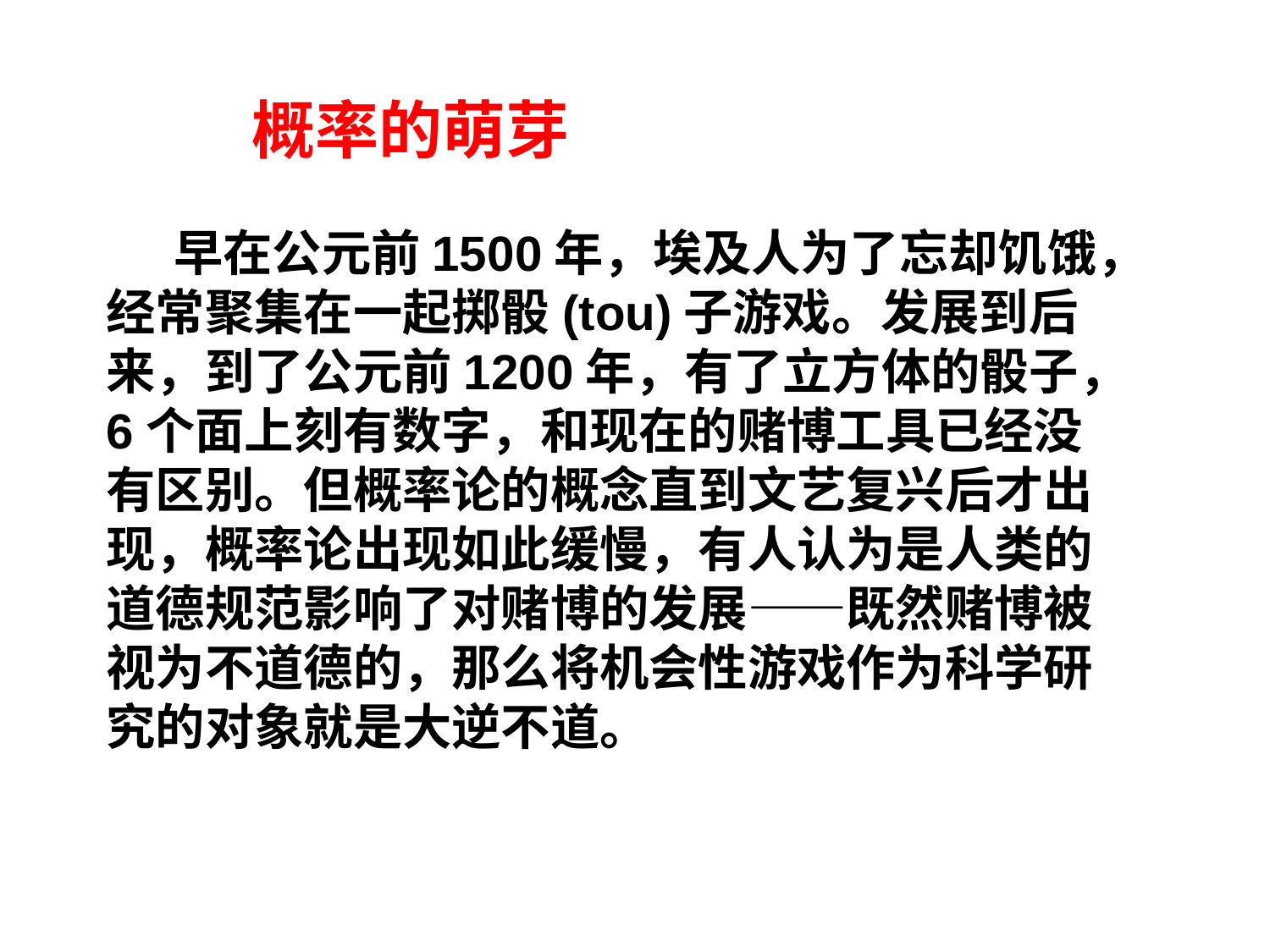

概率的萌芽
      早在公元前1500年，埃及人为了忘却饥饿，经常聚集在一起掷骰(tou)子游戏。发展到后来，到了公元前1200年，有了立方体的骰子，6个面上刻有数字，和现在的赌博工具已经没有区别。但概率论的概念直到文艺复兴后才出现，概率论出现如此缓慢，有人认为是人类的道德规范影响了对赌博的发展——既然赌博被视为不道德的，那么将机会性游戏作为科学研究的对象就是大逆不道。